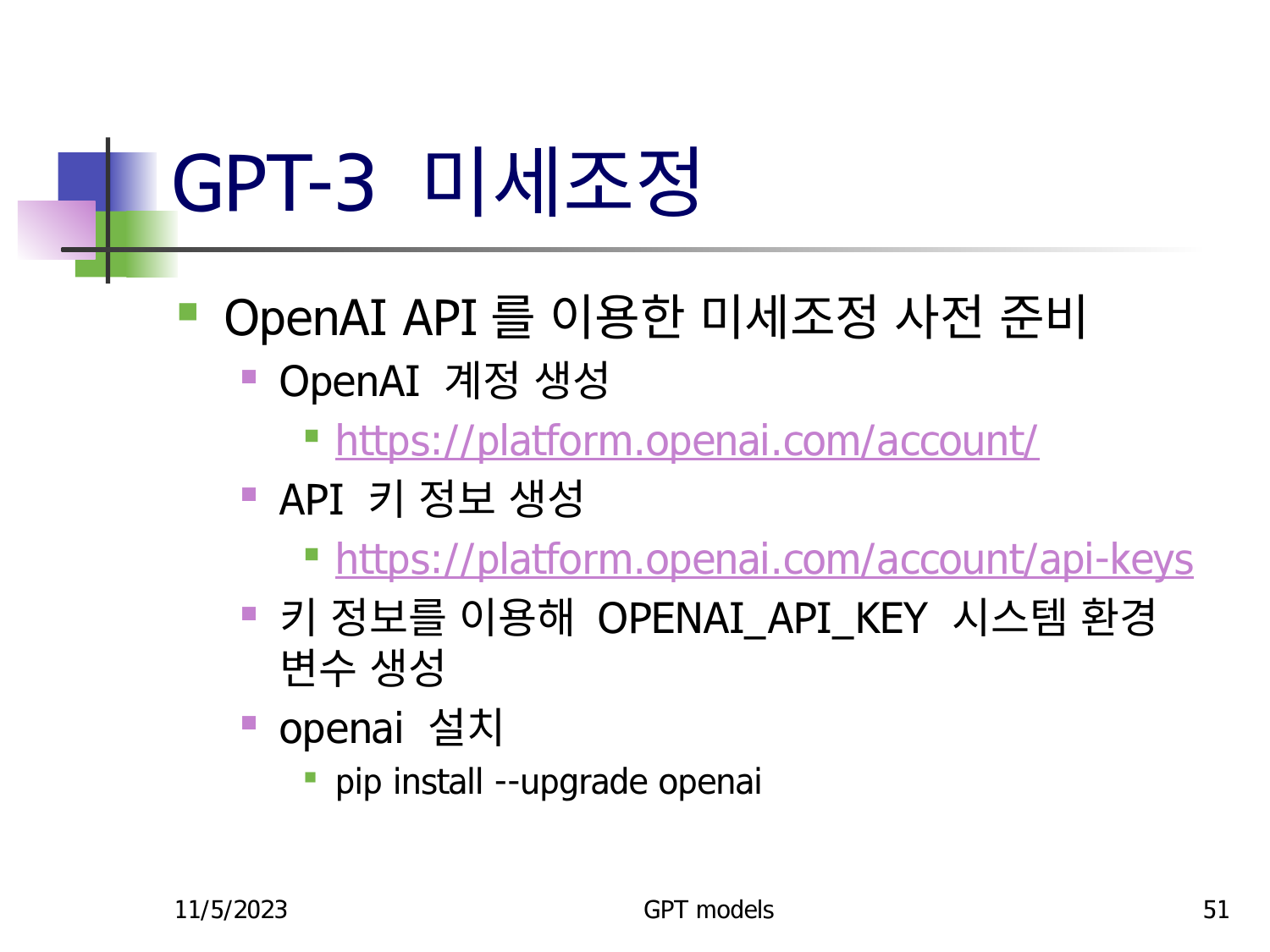

# GPT-3 미세조정
OpenAI API를 이용한 미세조정 사전 준비
OpenAI 계정 생성
https://platform.openai.com/account/
API 키 정보 생성
https://platform.openai.com/account/api-keys
키 정보를 이용해 OPENAI_API_KEY 시스템 환경 변수 생성
openai 설치
pip install --upgrade openai
11/5/2023
GPT models
51